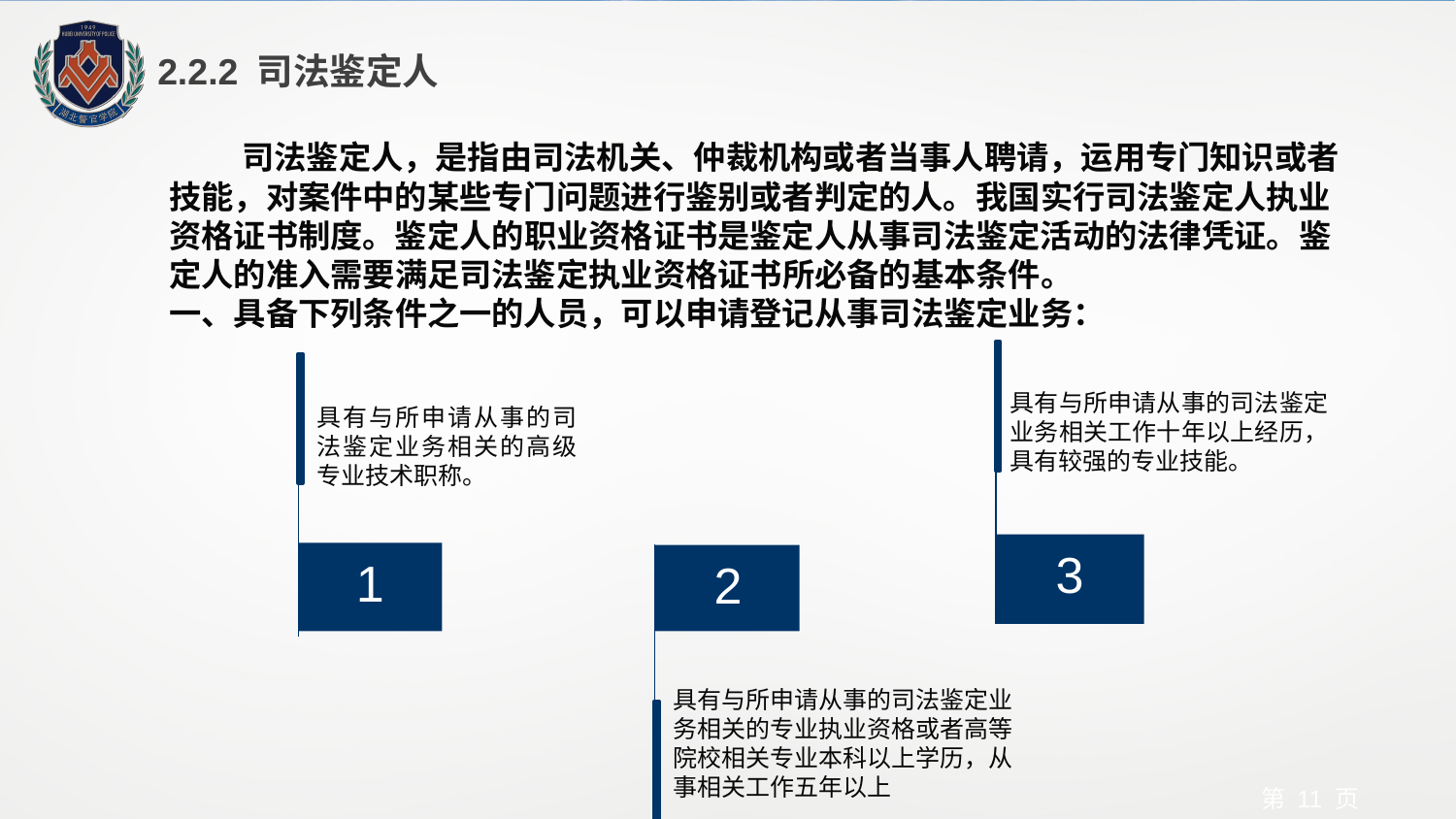

2.2.2 司法鉴定人
　　司法鉴定人，是指由司法机关、仲裁机构或者当事人聘请，运用专门知识或者技能，对案件中的某些专门问题进行鉴别或者判定的人。我国实行司法鉴定人执业资格证书制度。鉴定人的职业资格证书是鉴定人从事司法鉴定活动的法律凭证。鉴定人的准入需要满足司法鉴定执业资格证书所必备的基本条件。
一、具备下列条件之一的人员，可以申请登记从事司法鉴定业务：

具有与所申请从事的司法鉴定业务相关工作十年以上经历，具有较强的专业技能。
具有与所申请从事的司法鉴定业务相关的高级专业技术职称。

3

1

2
具有与所申请从事的司法鉴定业务相关的专业执业资格或者高等院校相关专业本科以上学历，从事相关工作五年以上